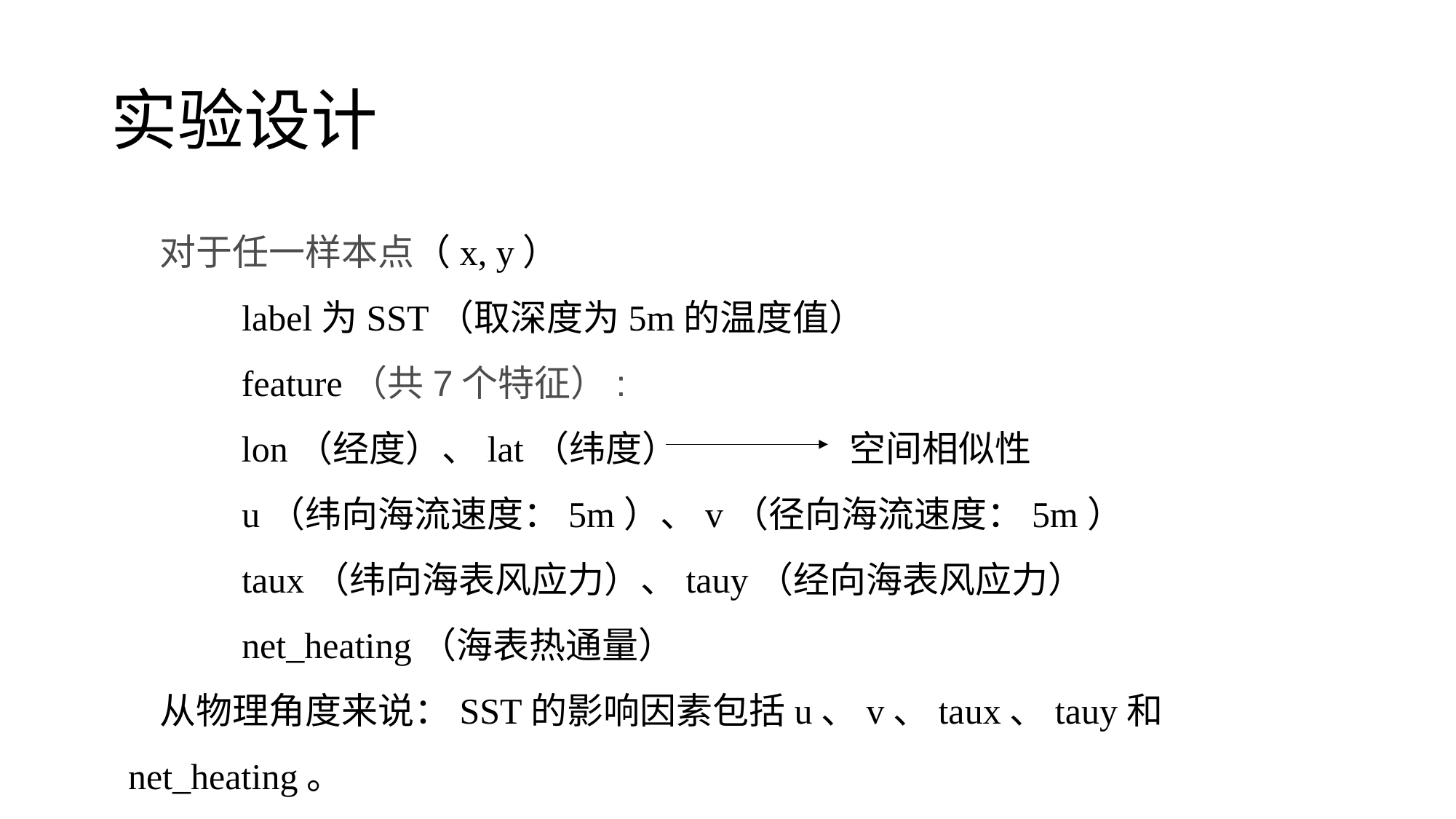

# 实验设计
对于任一样本点（x, y）
         label为SST（取深度为5m的温度值）
        feature（共7个特征）:
        lon（经度）、lat（纬度）                     空间相似性
         u（纬向海流速度：5m）、v（径向海流速度：5m）
         taux（纬向海表风应力）、tauy（经向海表风应力）
         net_heating（海表热通量）
从物理角度来说：SST的影响因素包括u、v、taux、tauy和net_heating。